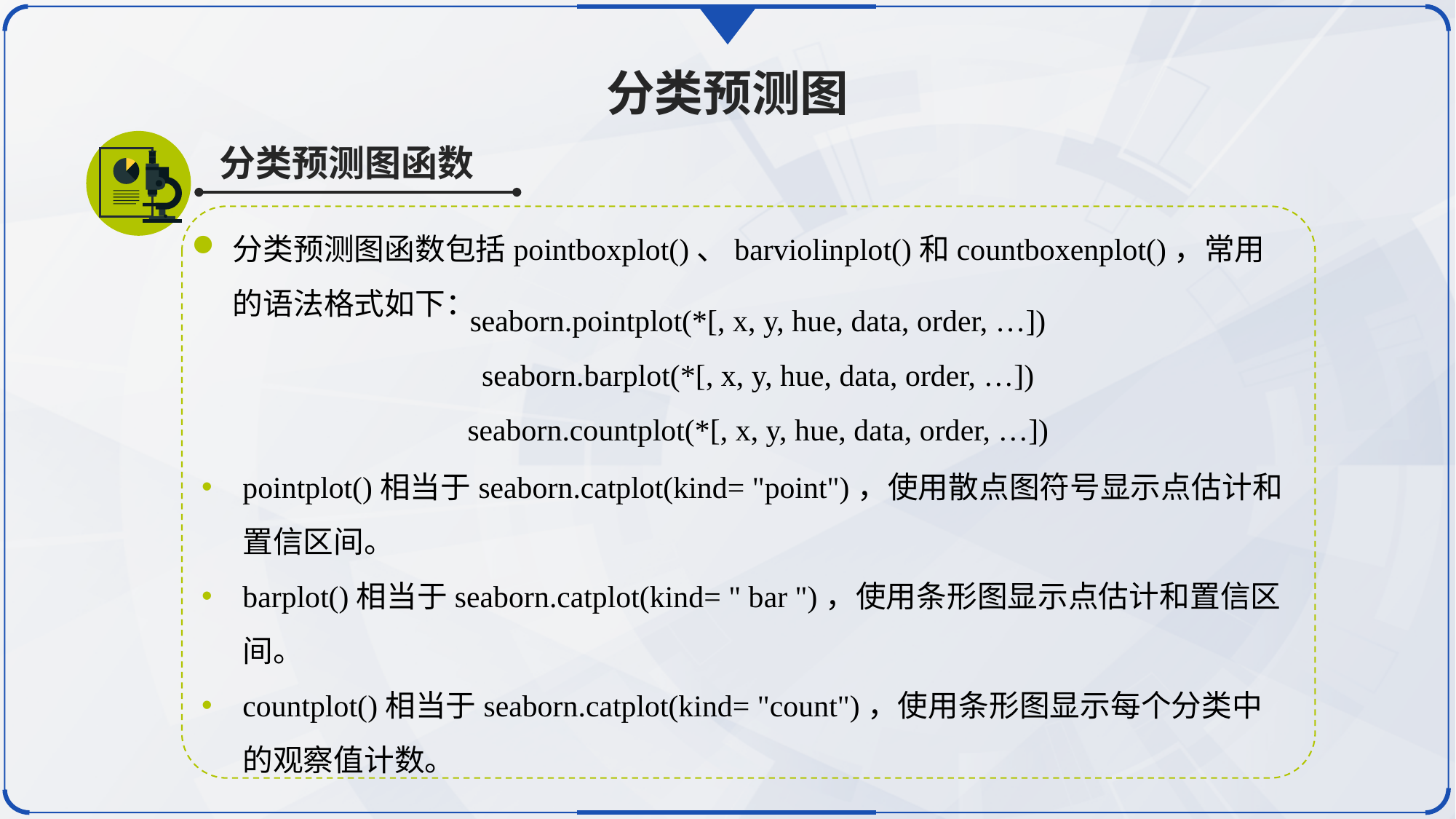

分类预测图

分类预测图函数

分类预测图函数包括pointboxplot()、barviolinplot()和countboxenplot()，常用的语法格式如下：
seaborn.pointplot(*[, x, y, hue, data, order, …])
seaborn.barplot(*[, x, y, hue, data, order, …])
seaborn.countplot(*[, x, y, hue, data, order, …])

pointplot()相当于seaborn.catplot(kind= "point")，使用散点图符号显示点估计和置信区间。
barplot()相当于seaborn.catplot(kind= " bar ")，使用条形图显示点估计和置信区间。
countplot()相当于seaborn.catplot(kind= "count")，使用条形图显示每个分类中的观察值计数。